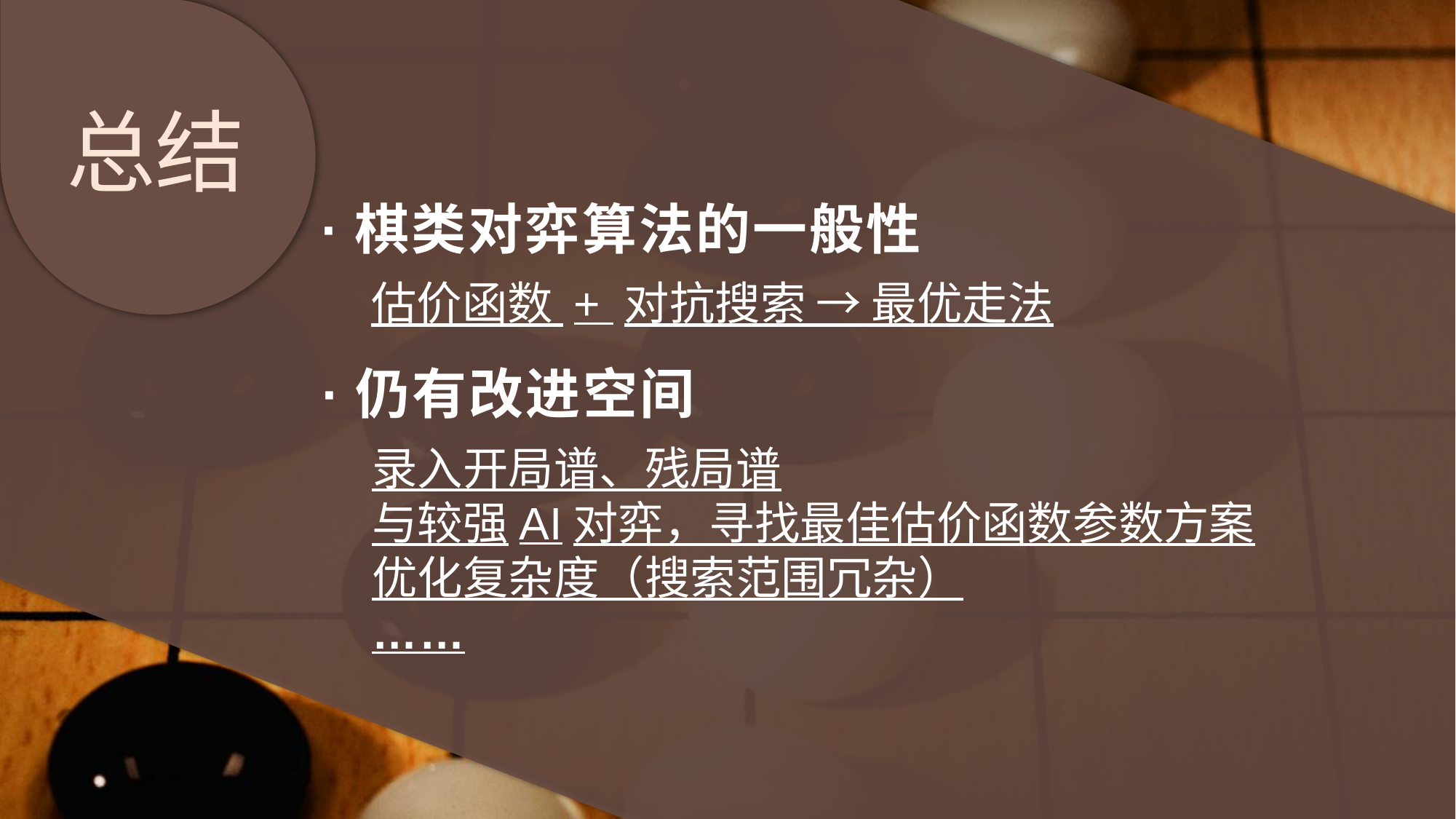

总结
·棋类对弈算法的一般性
估价函数 + 对抗搜索 → 最优走法
·仍有改进空间
录入开局谱、残局谱
与较强AI对弈，寻找最佳估价函数参数方案
优化复杂度（搜索范围冗杂）
……